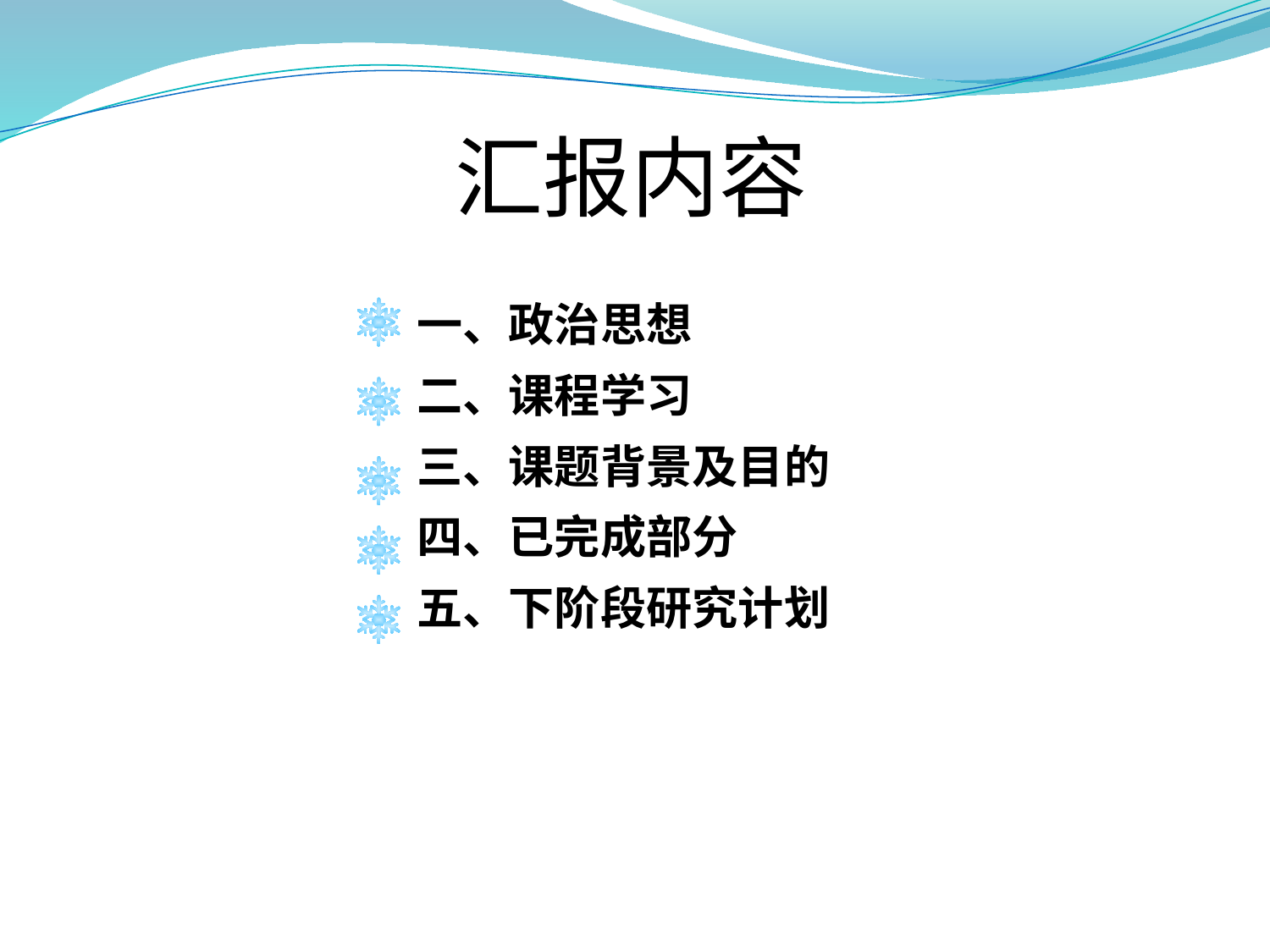

# 汇报内容

              一、政治思想
              二、课程学习
              三、课题背景及目的
              四、已完成部分
              五、下阶段研究计划